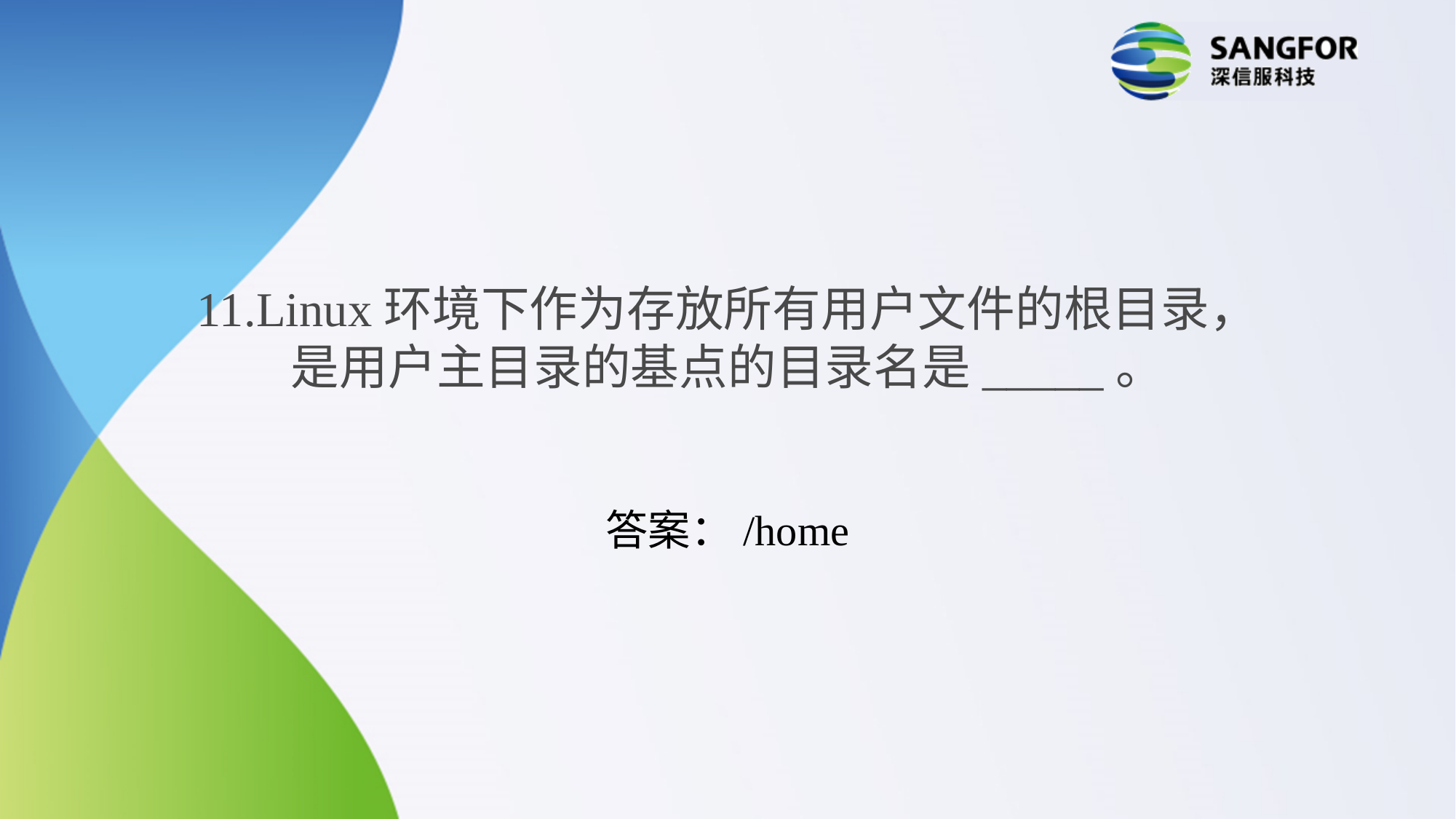

11.Linux环境下作为存放所有用户文件的根目录，
是用户主目录的基点的目录名是_____。
答案：/home